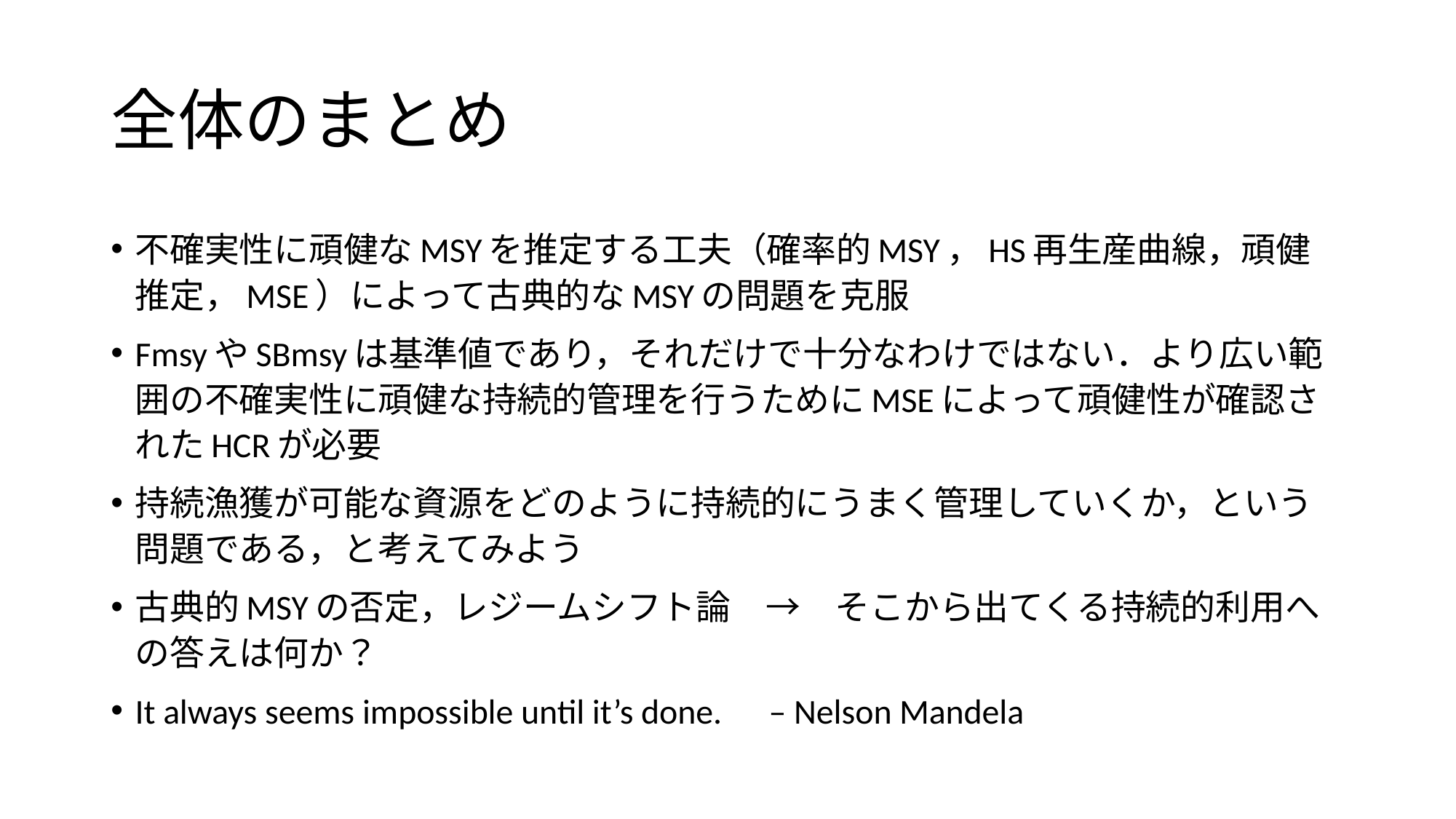

# 全体のまとめ
不確実性に頑健なMSYを推定する工夫（確率的MSY，HS再生産曲線，頑健推定，MSE）によって古典的なMSYの問題を克服
FmsyやSBmsyは基準値であり，それだけで十分なわけではない．より広い範囲の不確実性に頑健な持続的管理を行うためにMSEによって頑健性が確認されたHCRが必要
持続漁獲が可能な資源をどのように持続的にうまく管理していくか，という問題である，と考えてみよう
古典的MSYの否定，レジームシフト論　→　そこから出てくる持続的利用への答えは何か？
It always seems impossible until it’s done.      – Nelson Mandela